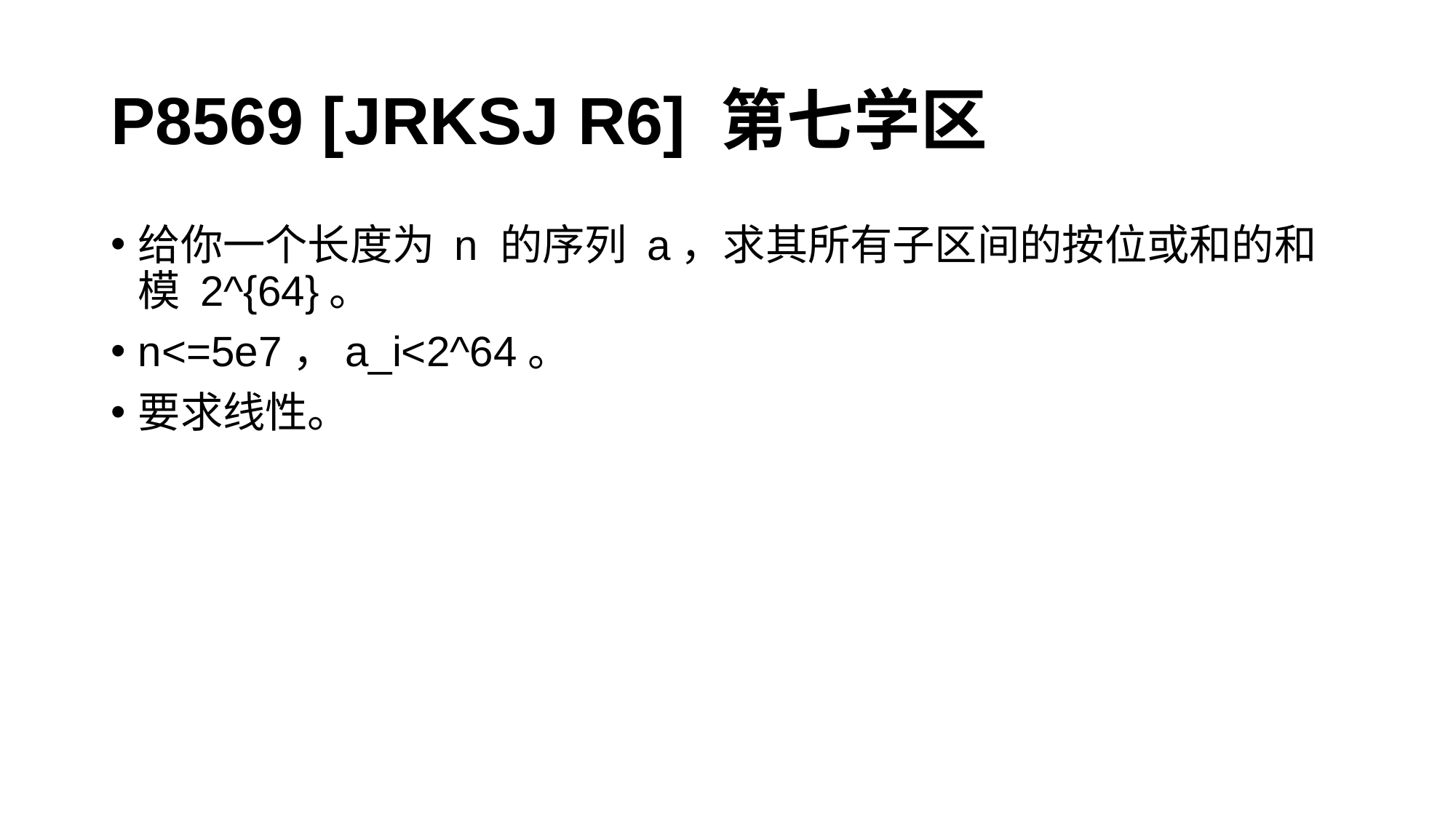

# P8569 [JRKSJ R6] 第七学区
给你一个长度为 n 的序列 a，求其所有子区间的按位或和的和模 2^{64}。
n<=5e7，a_i<2^64。
要求线性。